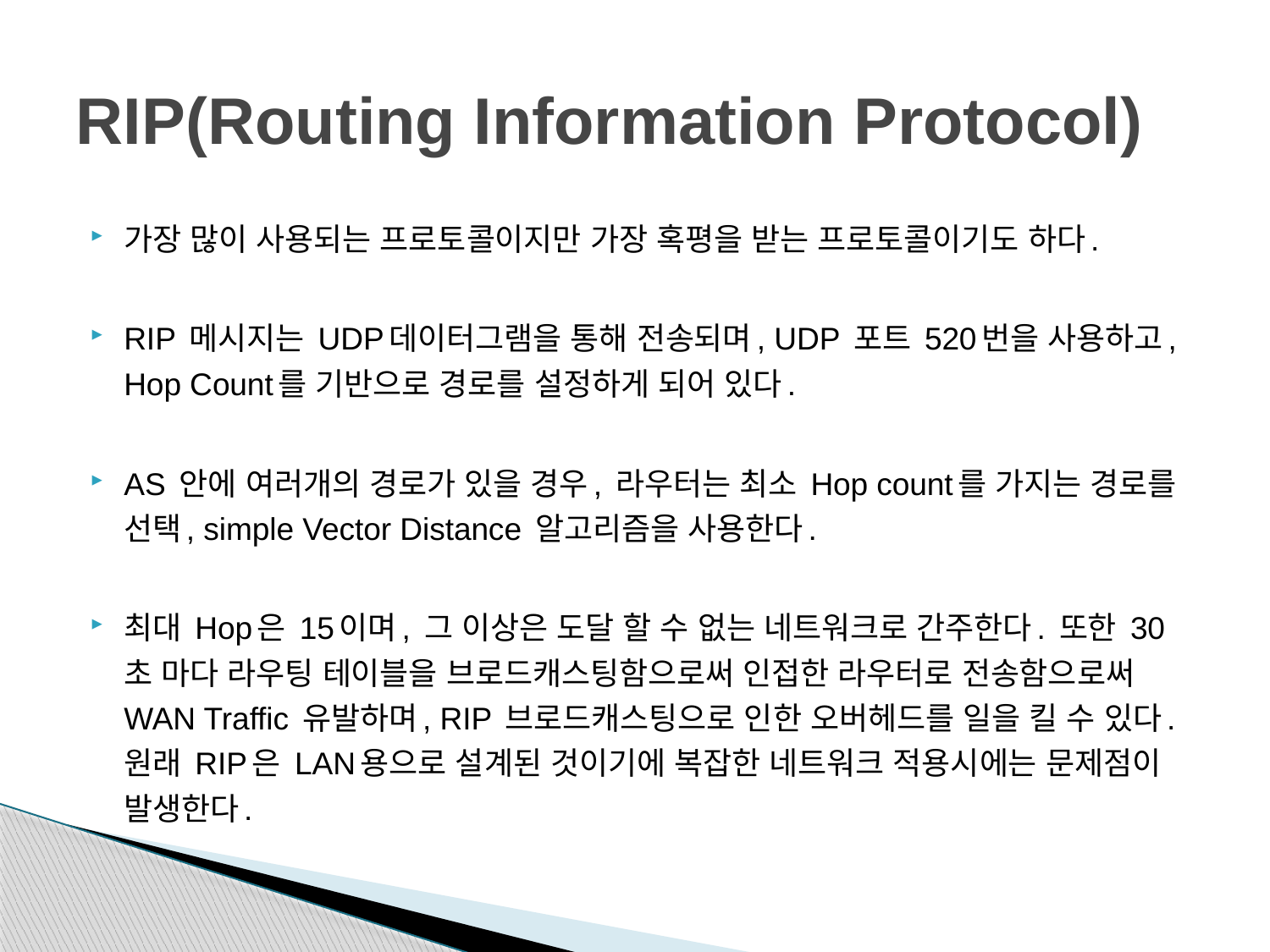

# RIP(Routing Information Protocol)
가장 많이 사용되는 프로토콜이지만 가장 혹평을 받는 프로토콜이기도 하다.

RIP 메시지는 UDP데이터그램을 통해 전송되며, UDP 포트 520번을 사용하고, Hop Count를 기반으로 경로를 설정하게 되어 있다.

AS 안에 여러개의 경로가 있을 경우, 라우터는 최소 Hop count를 가지는 경로를 선택, simple Vector Distance 알고리즘을 사용한다.

최대 Hop은 15이며, 그 이상은 도달 할 수 없는 네트워크로 간주한다. 또한 30초 마다 라우팅 테이블을 브로드캐스팅함으로써 인접한 라우터로 전송함으로써 WAN Traffic 유발하며, RIP 브로드캐스팅으로 인한 오버헤드를 일을 킬 수 있다. 원래 RIP은 LAN용으로 설계된 것이기에 복잡한 네트워크 적용시에는 문제점이 발생한다.